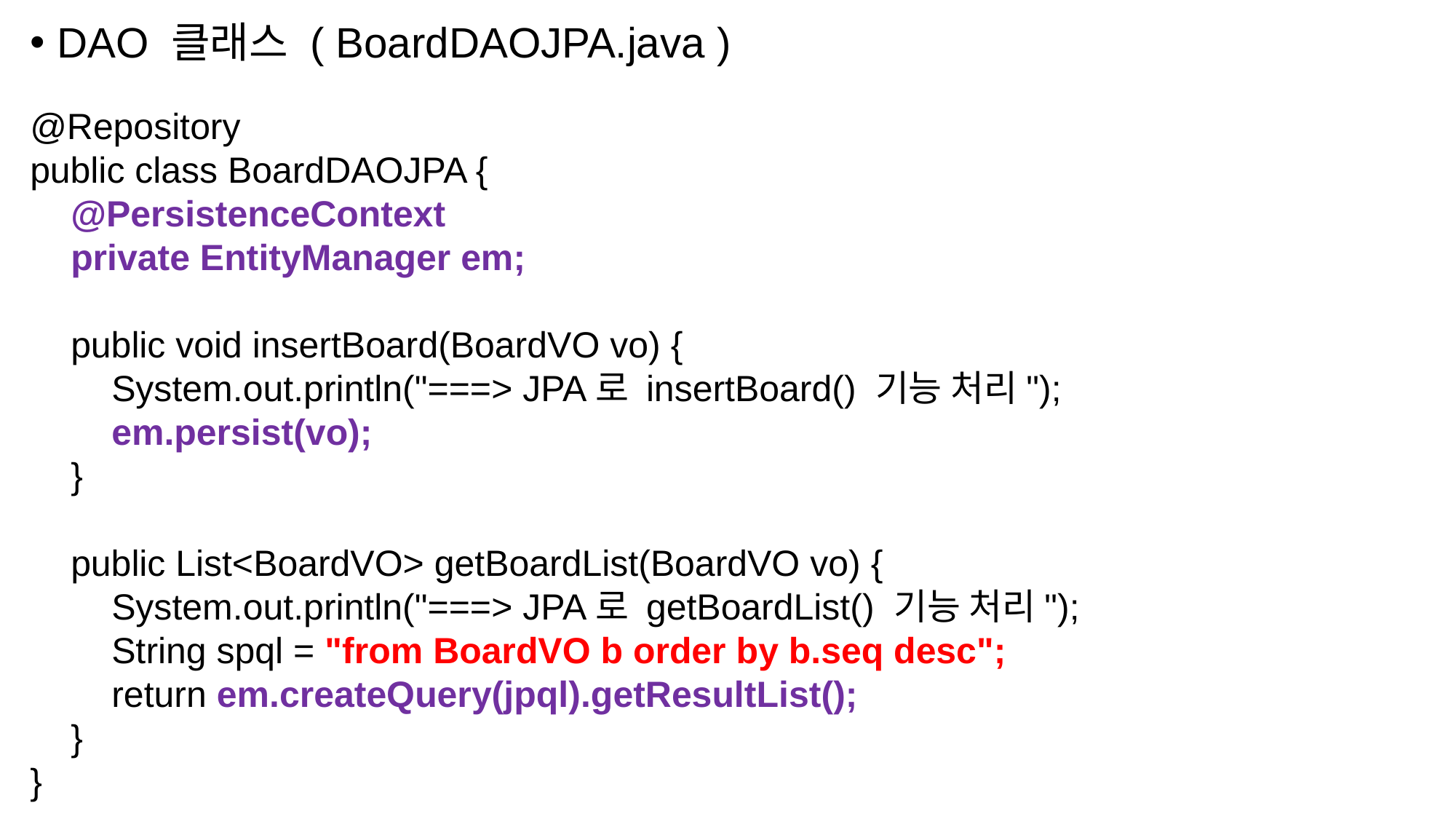

DAO 클래스 ( BoardDAOJPA.java )
@Repository
public class BoardDAOJPA {
    @PersistenceContext
    private EntityManager em;

    public void insertBoard(BoardVO vo) {
        System.out.println("===> JPA로 insertBoard() 기능 처리");
        em.persist(vo);
    }

    public List<BoardVO> getBoardList(BoardVO vo) {
        System.out.println("===> JPA로 getBoardList() 기능 처리");
        String spql = "from BoardVO b order by b.seq desc";
        return em.createQuery(jpql).getResultList();
    }
}